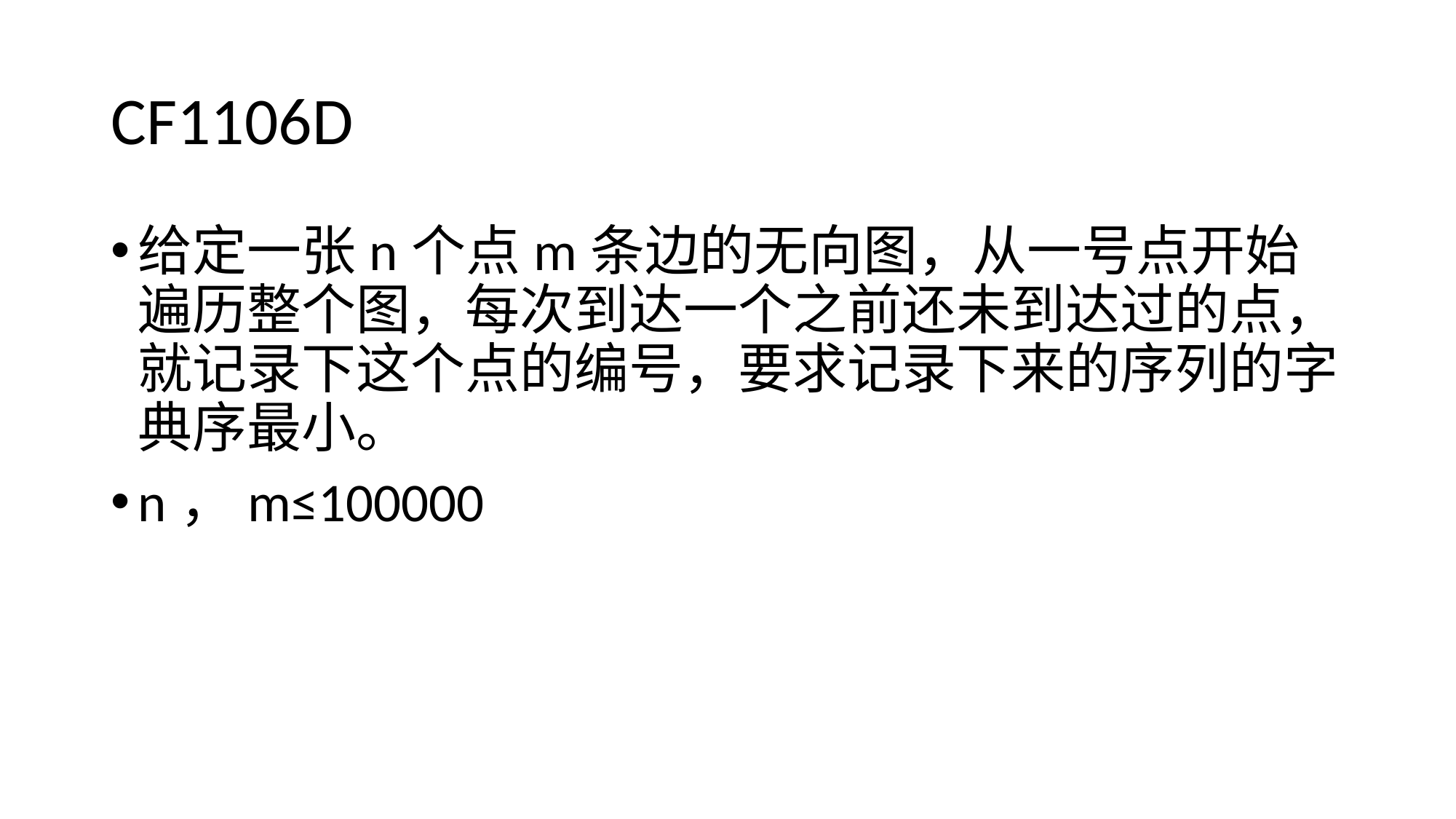

# CF1106D
给定一张n个点m条边的无向图，从一号点开始遍历整个图，每次到达一个之前还未到达过的点，就记录下这个点的编号，要求记录下来的序列的字典序最小。
n，m≤100000